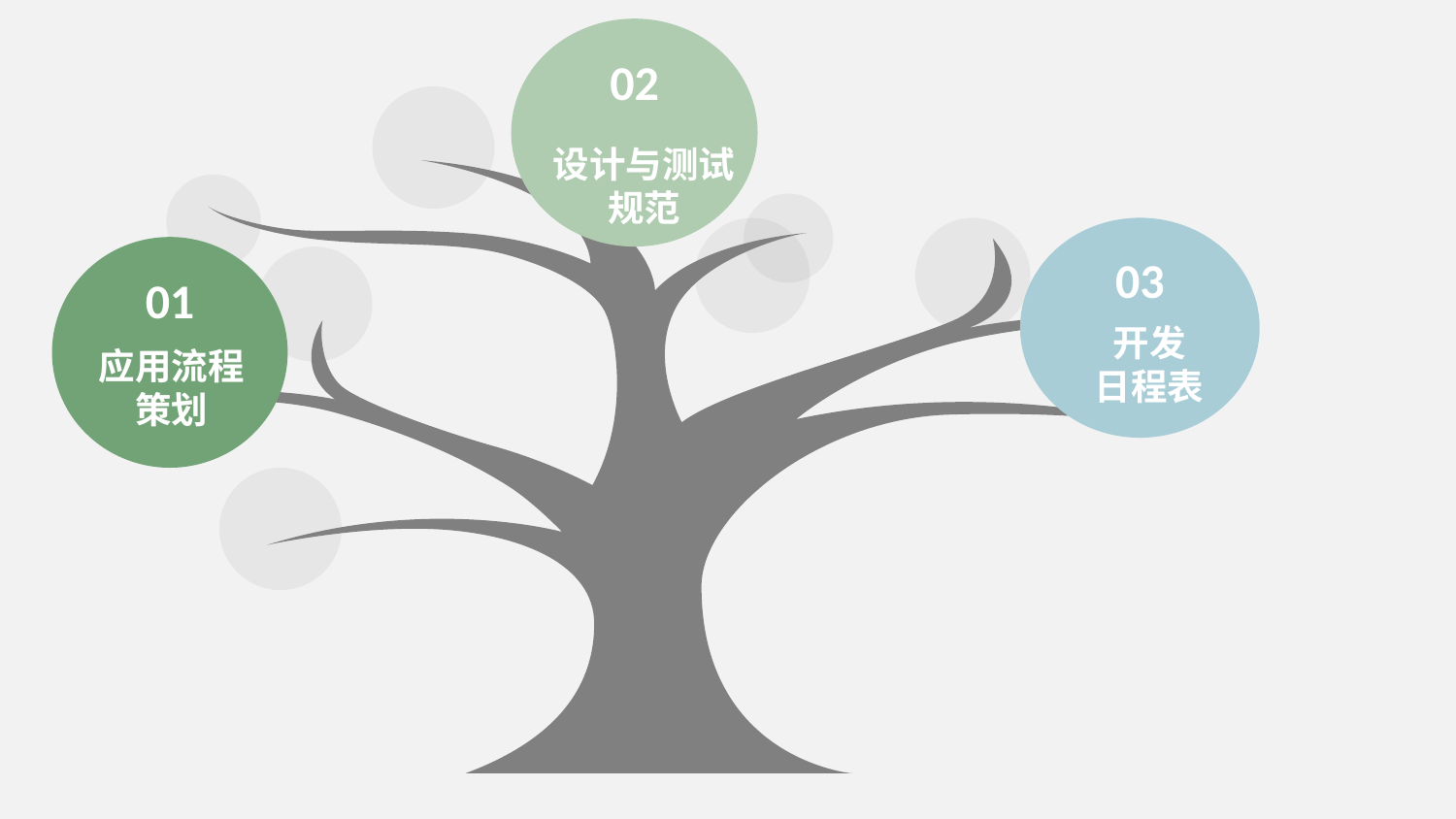

02

设计与测试
规范

03

01

开发
日程表
应用流程
策划